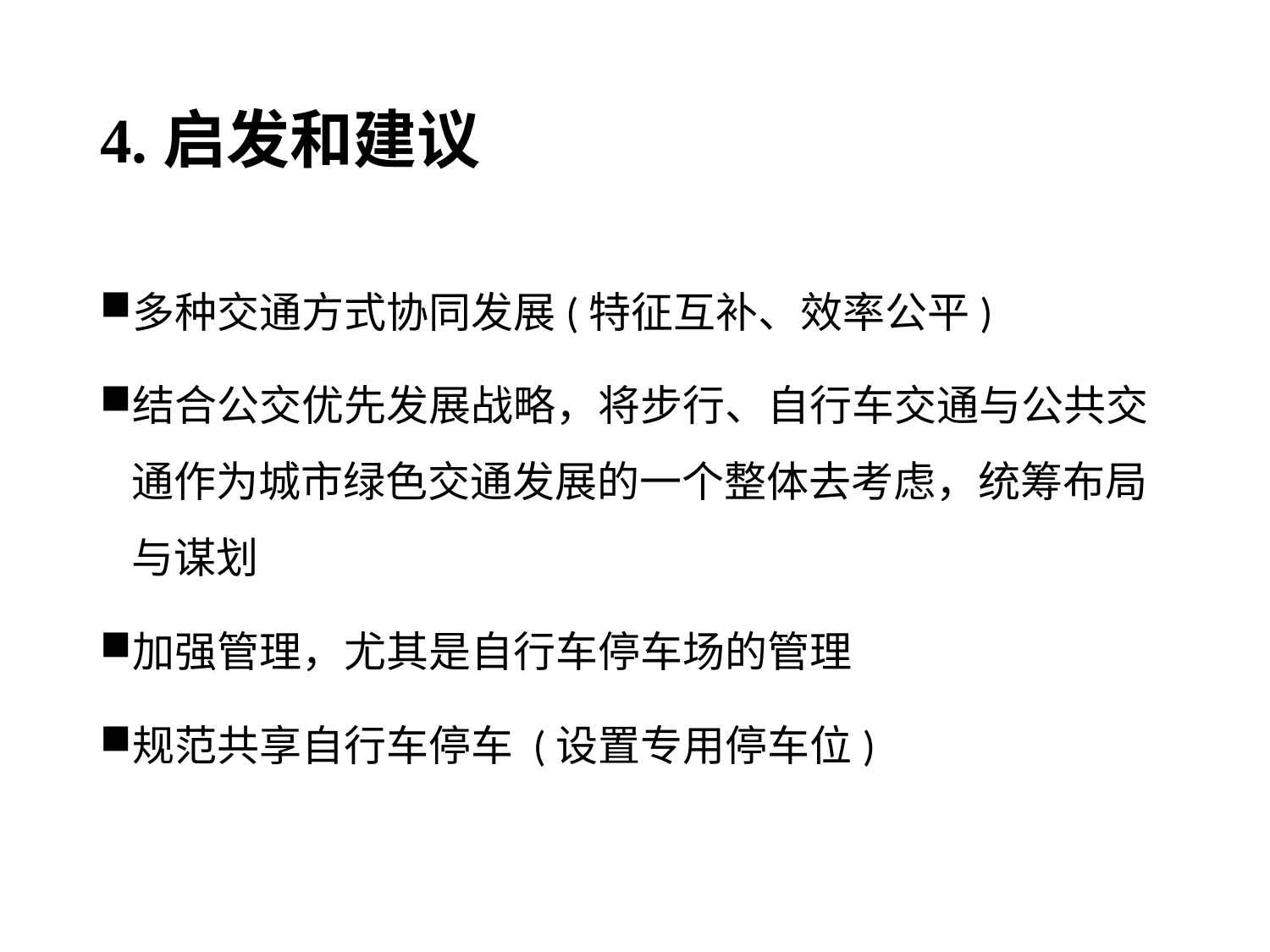

# 4.启发和建议
多种交通方式协同发展(特征互补、效率公平)
结合公交优先发展战略，将步行、自行车交通与公共交通作为城市绿色交通发展的一个整体去考虑，统筹布局与谋划
加强管理，尤其是自行车停车场的管理
规范共享自行车停车 (设置专用停车位)